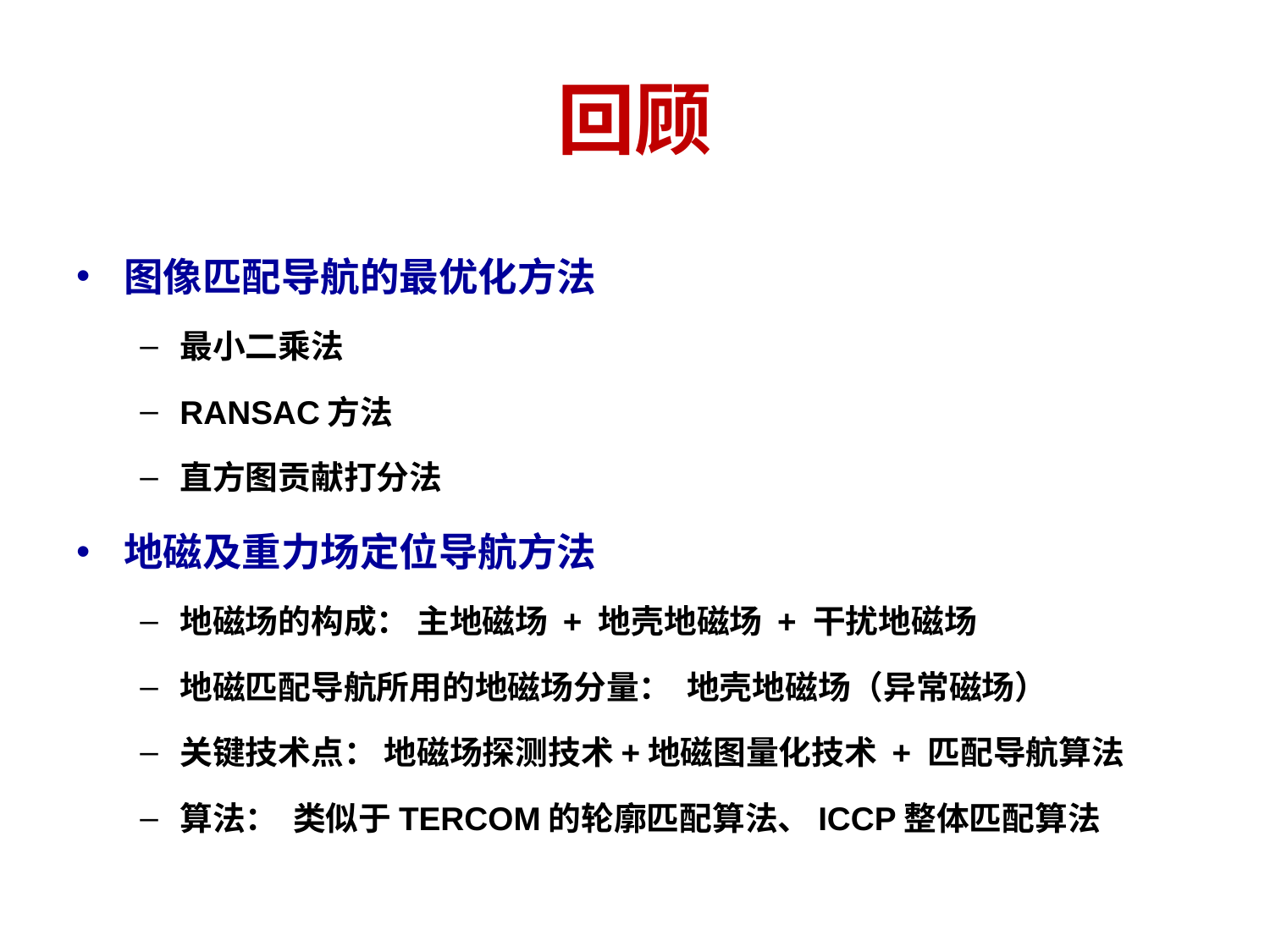

# 回顾
图像匹配导航的最优化方法
最小二乘法
RANSAC方法
直方图贡献打分法
地磁及重力场定位导航方法
地磁场的构成： 主地磁场 + 地壳地磁场 + 干扰地磁场
地磁匹配导航所用的地磁场分量：  地壳地磁场（异常磁场）
关键技术点： 地磁场探测技术+地磁图量化技术 + 匹配导航算法
算法：  类似于TERCOM的轮廓匹配算法、ICCP整体匹配算法